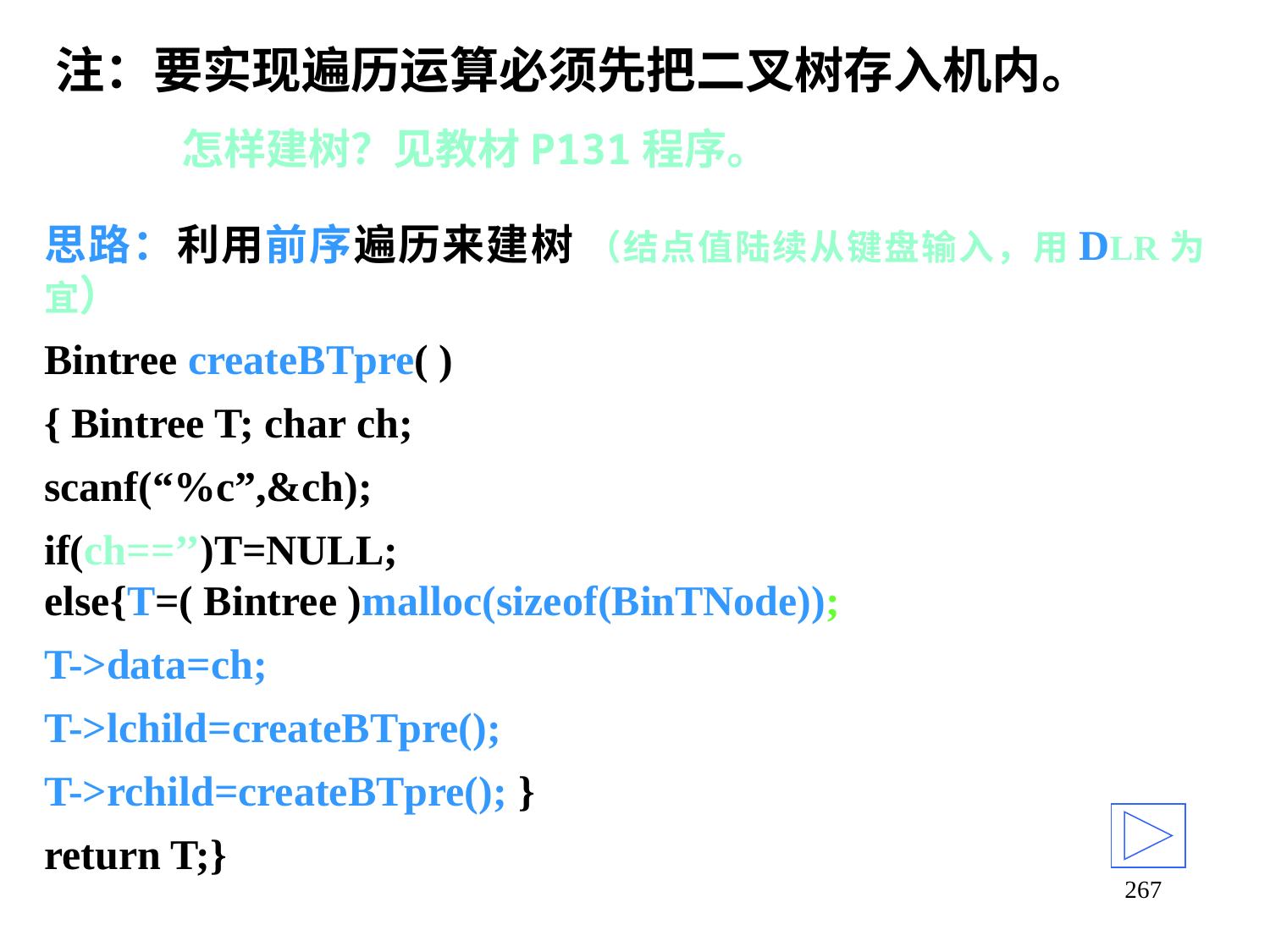

# 注：要实现遍历运算必须先把二叉树存入机内。
怎样建树？见教材P131程序。
思路：利用前序遍历来建树 （结点值陆续从键盘输入，用DLR为宜）
Bintree createBTpre( )
{ Bintree T; char ch;
scanf(“%c”,&ch);
if(ch==’’)T=NULL; else{T=( Bintree )malloc(sizeof(BinTNode));
T->data=ch;
T->lchild=createBTpre();
T->rchild=createBTpre(); }
return T;}

267